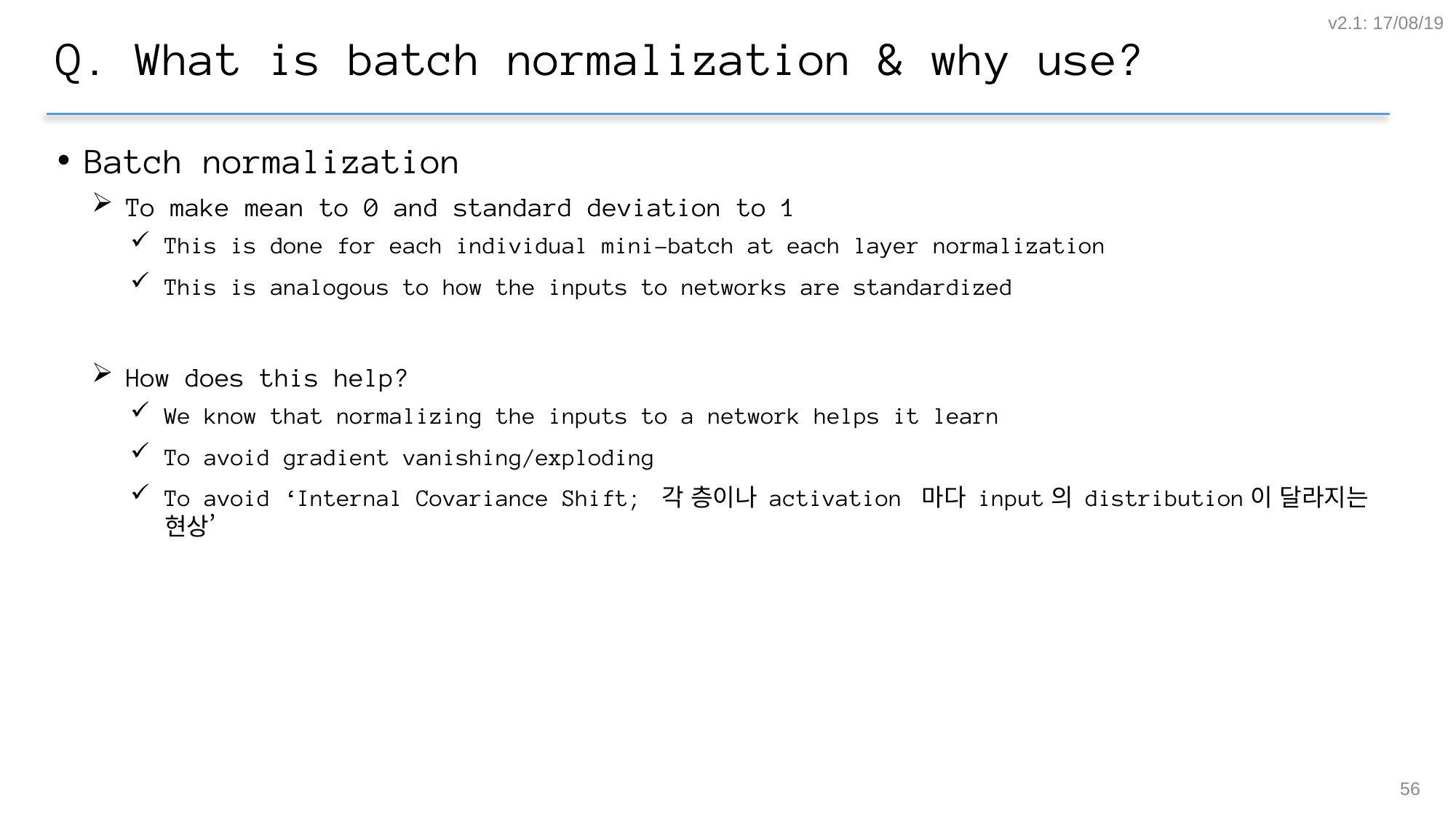

v2.1: 17/08/19
# Q. What is batch normalization & why use?
Batch normalization
To make mean to 0 and standard deviation to 1
This is done for each individual mini-batch at each layer normalization
This is analogous to how the inputs to networks are standardized

How does this help?
We know that normalizing the inputs to a network helps it learn
To avoid gradient vanishing/exploding
To avoid ‘Internal Covariance Shift; 각 층이나 activation 마다 input의 distribution이 달라지는 현상’
56